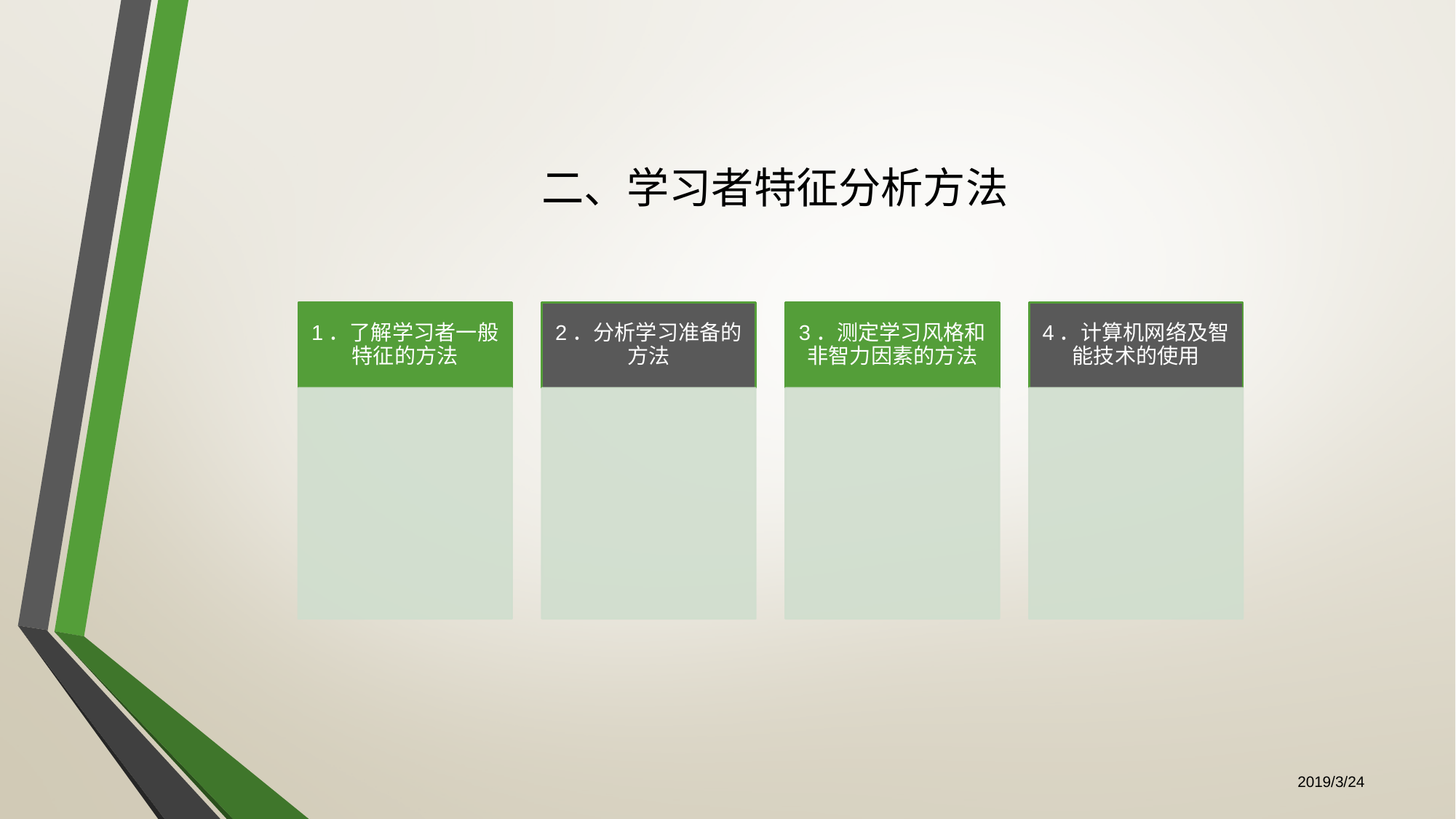

# 二、学习者特征分析方法
1．了解学习者一般特征的方法
2．分析学习准备的方法
3．测定学习风格和非智力因素的方法
4．计算机网络及智能技术的使用
2019/3/24